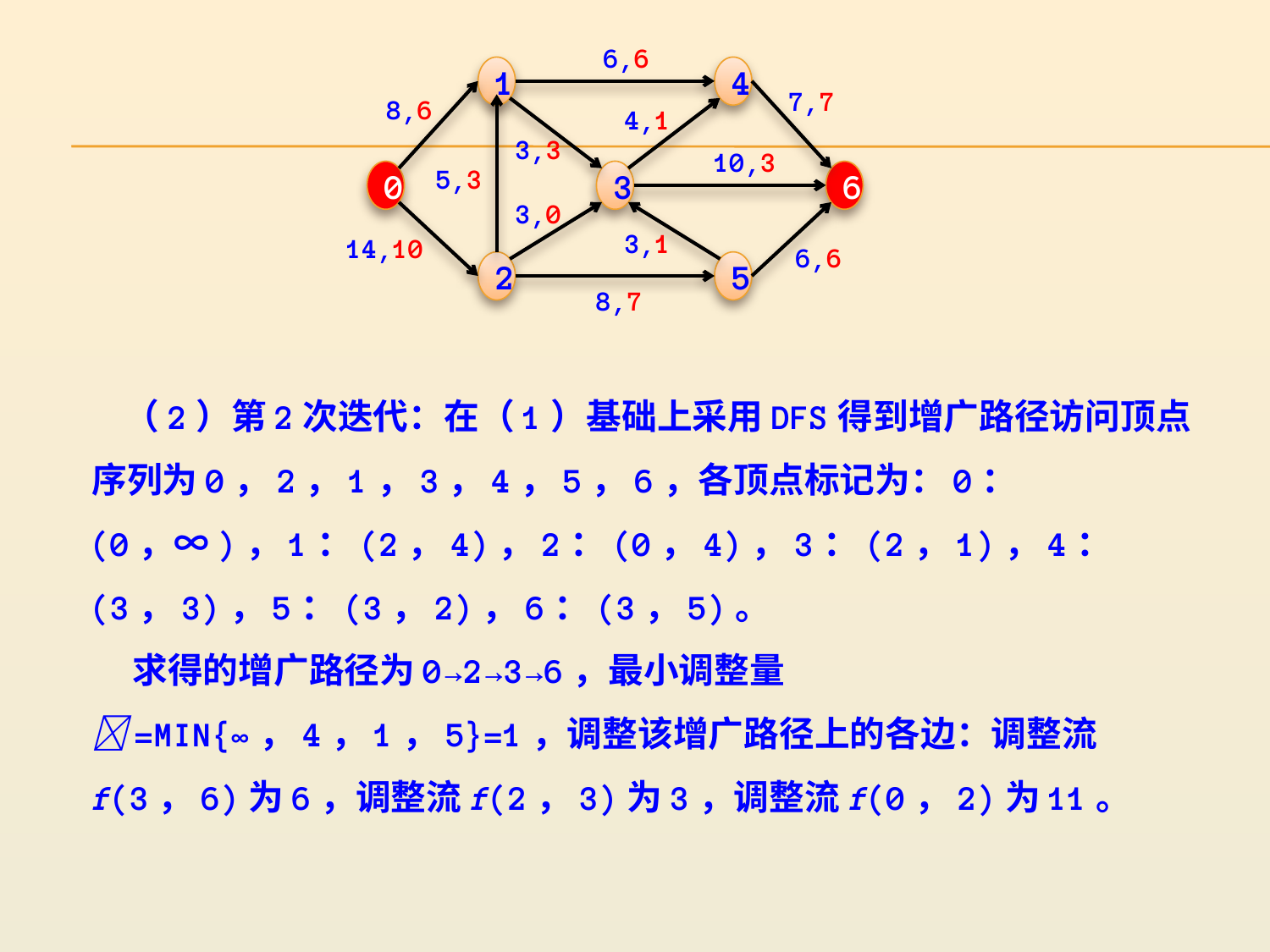

6,6
1
4
7,7
8,6
4,1
3,3
10,3
0
5,3
3
6
3,0
3,1
14,10
6,6
2
5
8,7
   （2）第2次迭代：在（1）基础上采用DFS得到增广路径访问顶点序列为0，2，1，3，4，5，6，各顶点标记为：0：(0，∞)，1：(2，4)，2：(0，4)，3：(2，1)，4：(3，3)，5：(3，2)，6：(3，5)。
    求得的增广路径为0→2→3→6，最小调整量θ=MIN{∞，4，1，5}=1，调整该增广路径上的各边：调整流f(3，6)为6，调整流f(2，3)为3，调整流f(0，2)为11。